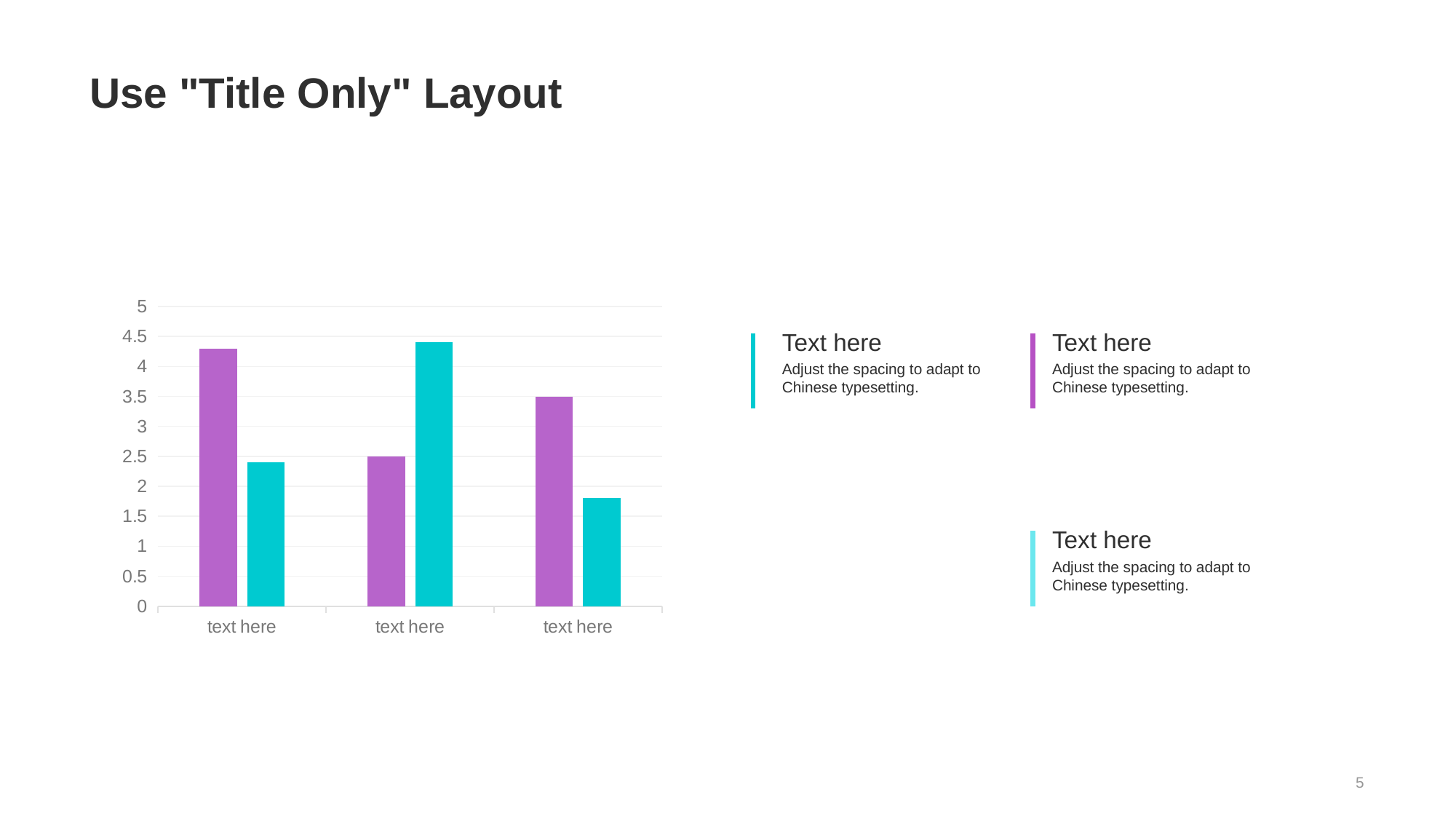

# Use "Title Only" Layout

### Chart

| Category | 系列 1 | 系列 2 |
|---|---|---|
| text here | 4.3 | 2.4 |
| text here | 2.5 | 4.4 |
| text here | 3.5 | 1.8 |
Text here
Adjust the spacing to adapt to
Chinese typesetting.
Text here
Adjust the spacing to adapt to
Chinese typesetting.
Text here
Adjust the spacing to adapt to
Chinese typesetting.
5